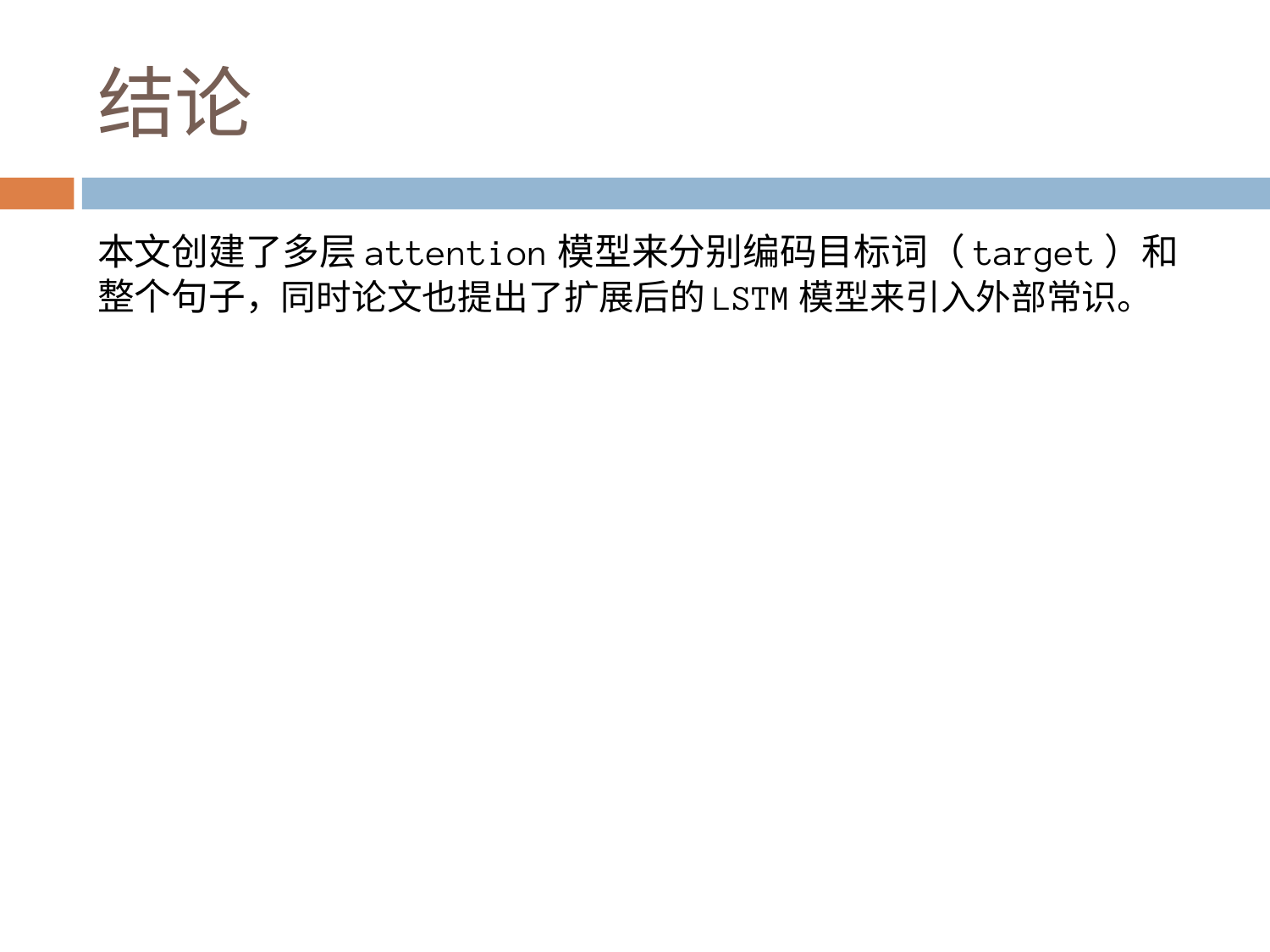

结论
本文创建了多层attention模型来分别编码目标词（target）和整个句子，同时论文也提出了扩展后的LSTM模型来引入外部常识。